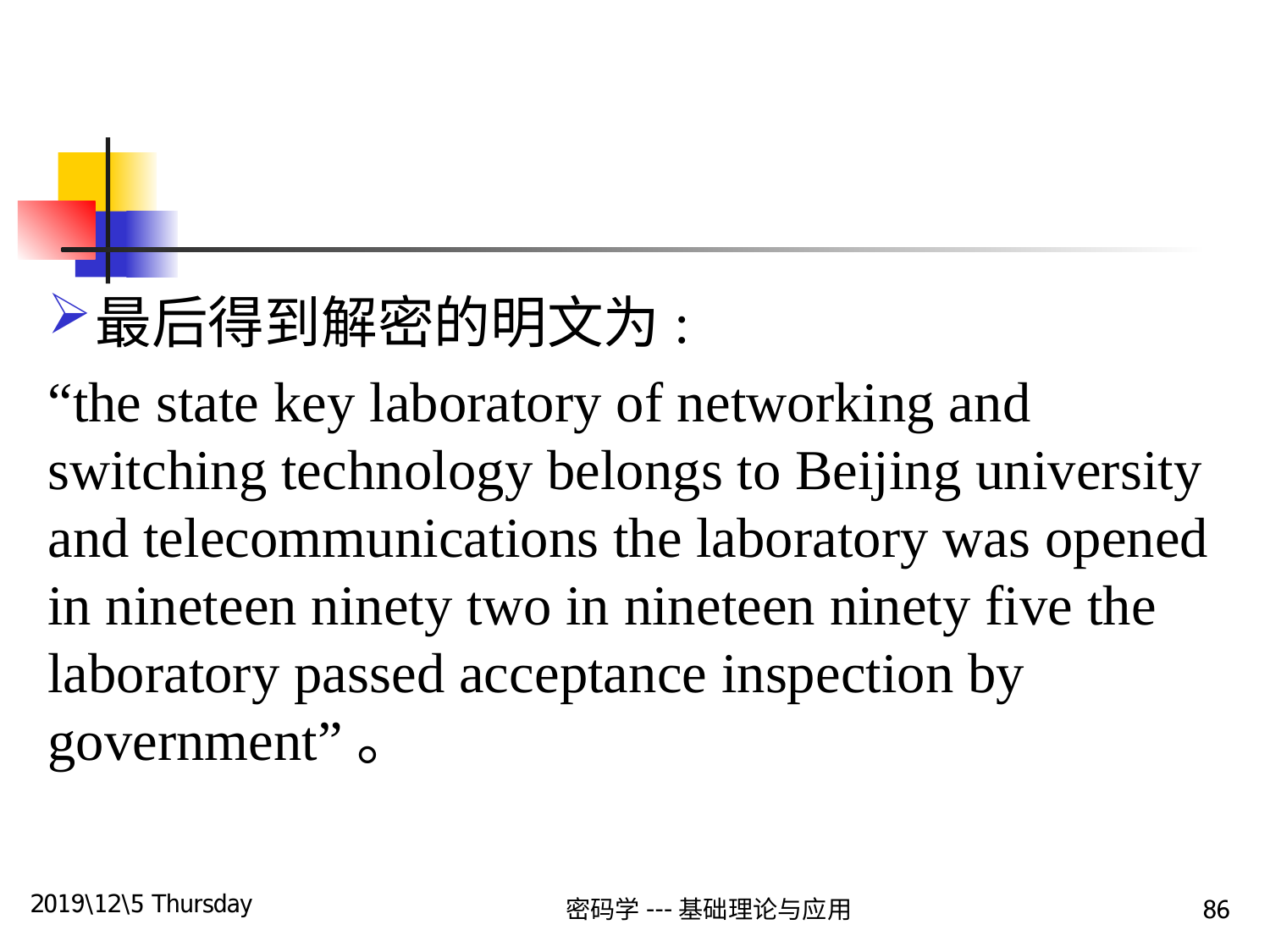

#
最后得到解密的明文为:
“the state key laboratory of networking and switching technology belongs to Beijing university and telecommunications the laboratory was opened in nineteen ninety two in nineteen ninety five the laboratory passed acceptance inspection by government”。
密码学---基础理论与应用
86
2019\12\5 Thursday